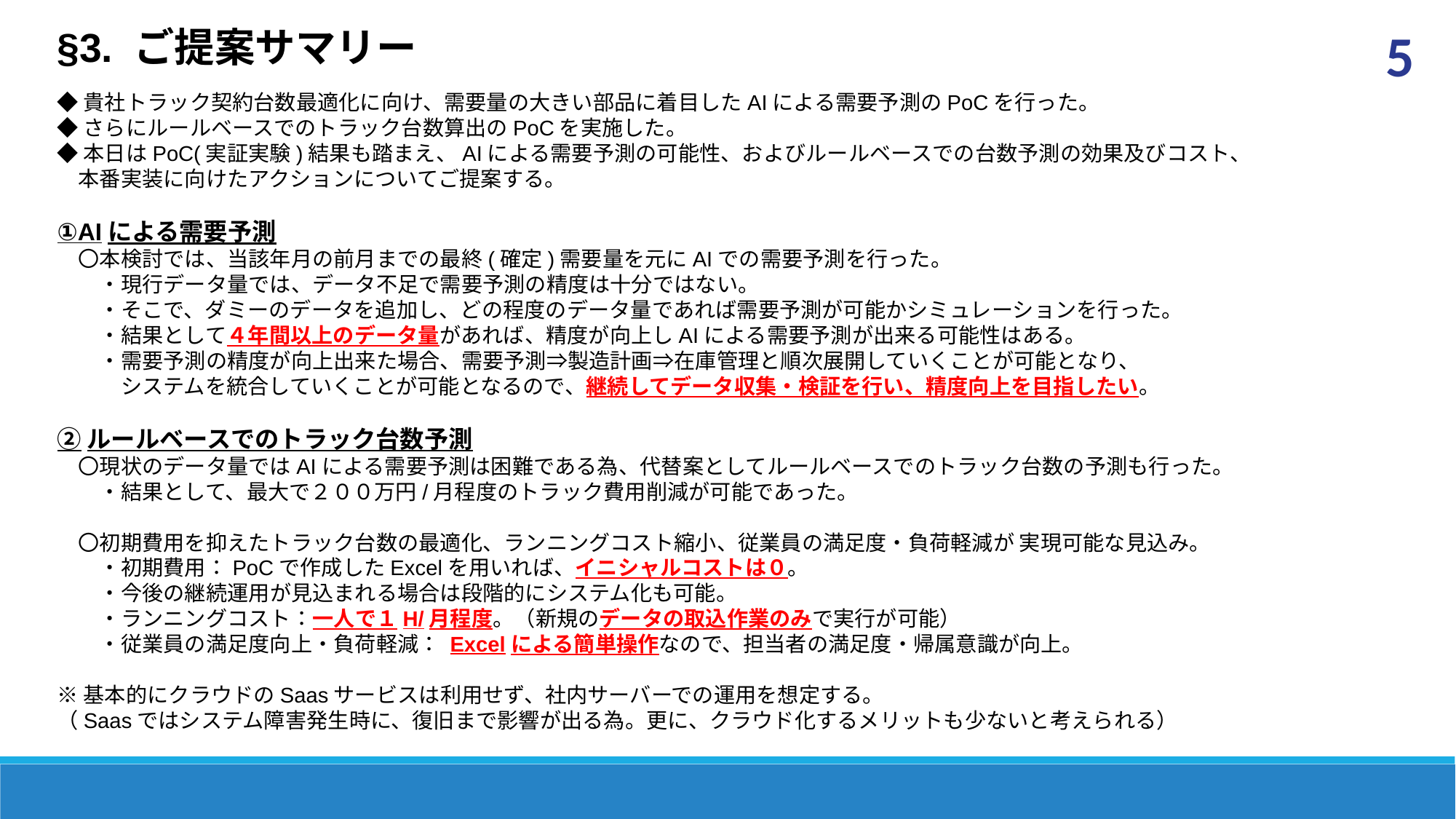

§3. ご提案サマリー
5
◆貴社トラック契約台数最適化に向け、需要量の大きい部品に着目したAIによる需要予測のPoCを行った。
◆さらにルールベースでのトラック台数算出のPoCを実施した。
◆本日はPoC(実証実験)結果も踏まえ、AIによる需要予測の可能性、およびルールベースでの台数予測の効果及びコスト、
　本番実装に向けたアクションについてご提案する。

①AIによる需要予測
　〇本検討では、当該年月の前月までの最終(確定)需要量を元にAIでの需要予測を行った。
　　・現行データ量では、データ不足で需要予測の精度は十分ではない。
　　・そこで、ダミーのデータを追加し、どの程度のデータ量であれば需要予測が可能かシミュレーションを行った。
　　・結果として４年間以上のデータ量があれば、精度が向上しAIによる需要予測が出来る可能性はある。
　　・需要予測の精度が向上出来た場合、需要予測⇒製造計画⇒在庫管理と順次展開していくことが可能となり、
　　　システムを統合していくことが可能となるので、継続してデータ収集・検証を行い、精度向上を目指したい。

②ルールベースでのトラック台数予測
　〇現状のデータ量ではAIによる需要予測は困難である為、代替案としてルールベースでのトラック台数の予測も行った。
　　・結果として、最大で２００万円/月程度のトラック費用削減が可能であった。

　〇初期費用を抑えたトラック台数の最適化、ランニングコスト縮小、従業員の満足度・負荷軽減が 実現可能な見込み。
　　・初期費用：PoCで作成したExcelを用いれば、イニシャルコストは０。
　　・今後の継続運用が見込まれる場合は段階的にシステム化も可能。
　　・ランニングコスト：一人で１H/月程度。（新規のデータの取込作業のみで実行が可能）
　　・従業員の満足度向上・負荷軽減： Excelによる簡単操作なので、担当者の満足度・帰属意識が向上。

※基本的にクラウドのSaasサービスは利用せず、社内サーバーでの運用を想定する。
（Saasではシステム障害発生時に、復旧まで影響が出る為。更に、クラウド化するメリットも少ないと考えられる）